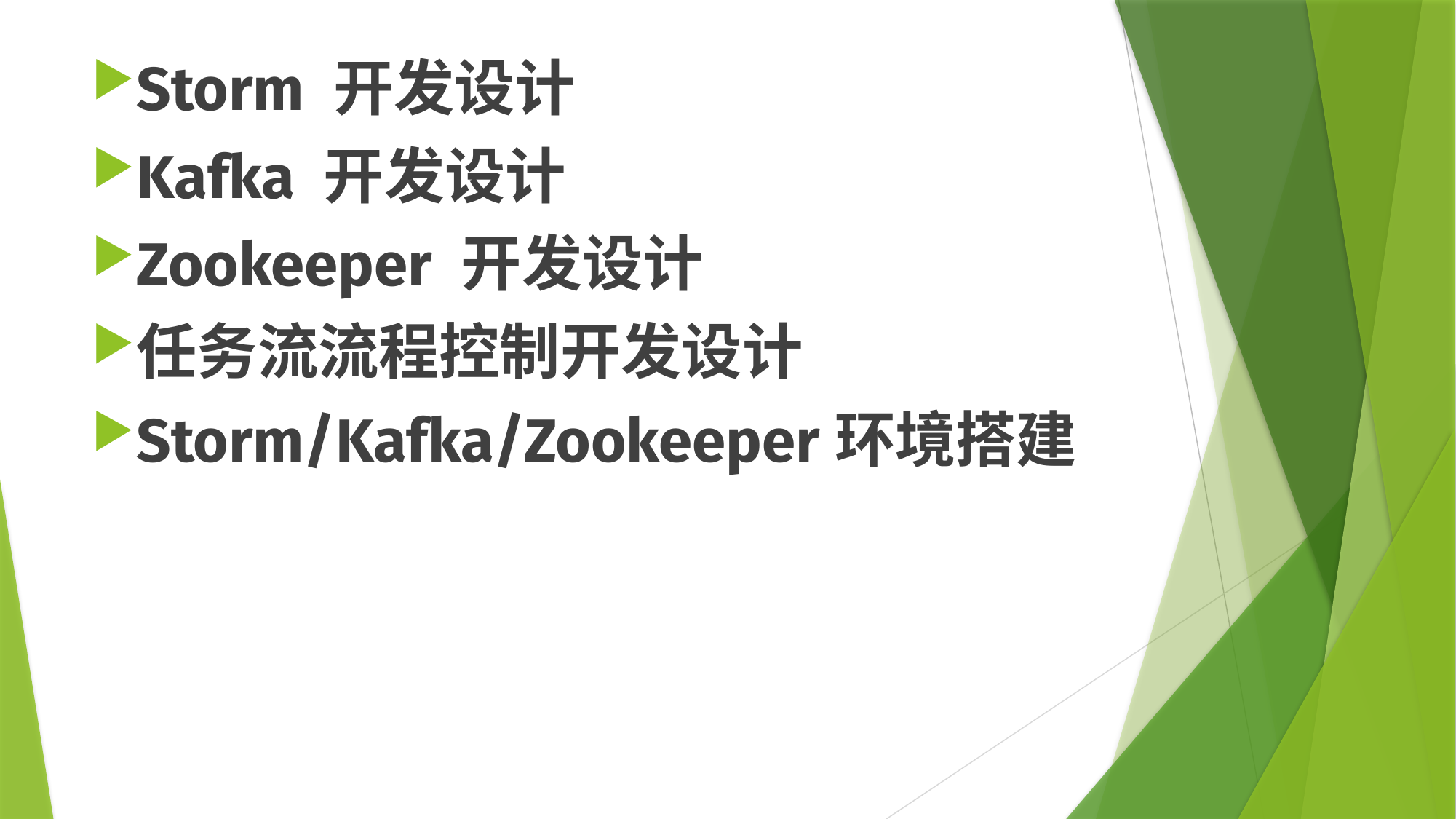

Storm 开发设计
Kafka 开发设计
Zookeeper 开发设计
任务流流程控制开发设计
Storm/Kafka/Zookeeper环境搭建